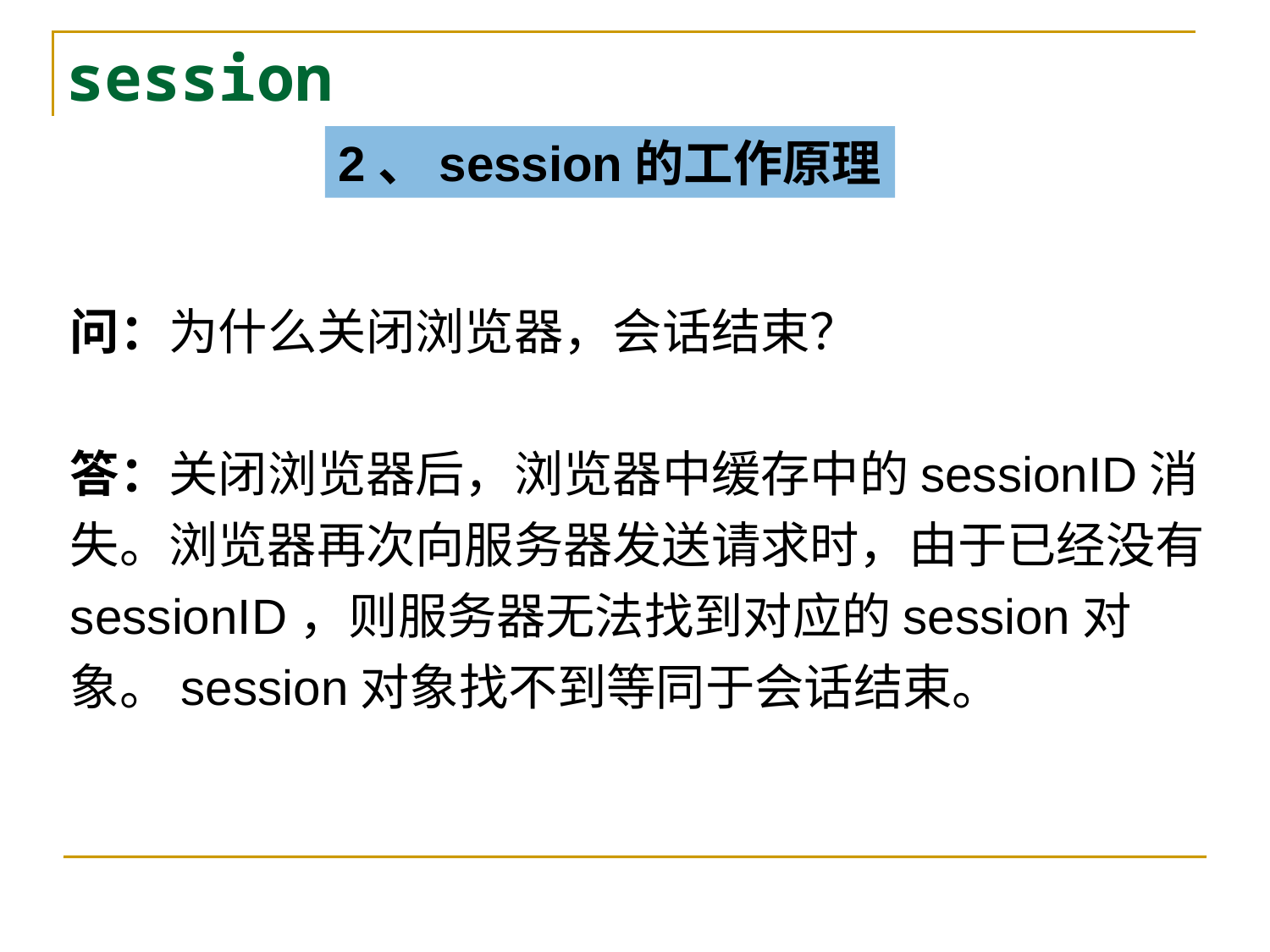

# session
2、session的工作原理
问：为什么关闭浏览器，会话结束？

答：关闭浏览器后，浏览器中缓存中的sessionID消失。浏览器再次向服务器发送请求时，由于已经没有sessionID，则服务器无法找到对应的session对象。session对象找不到等同于会话结束。